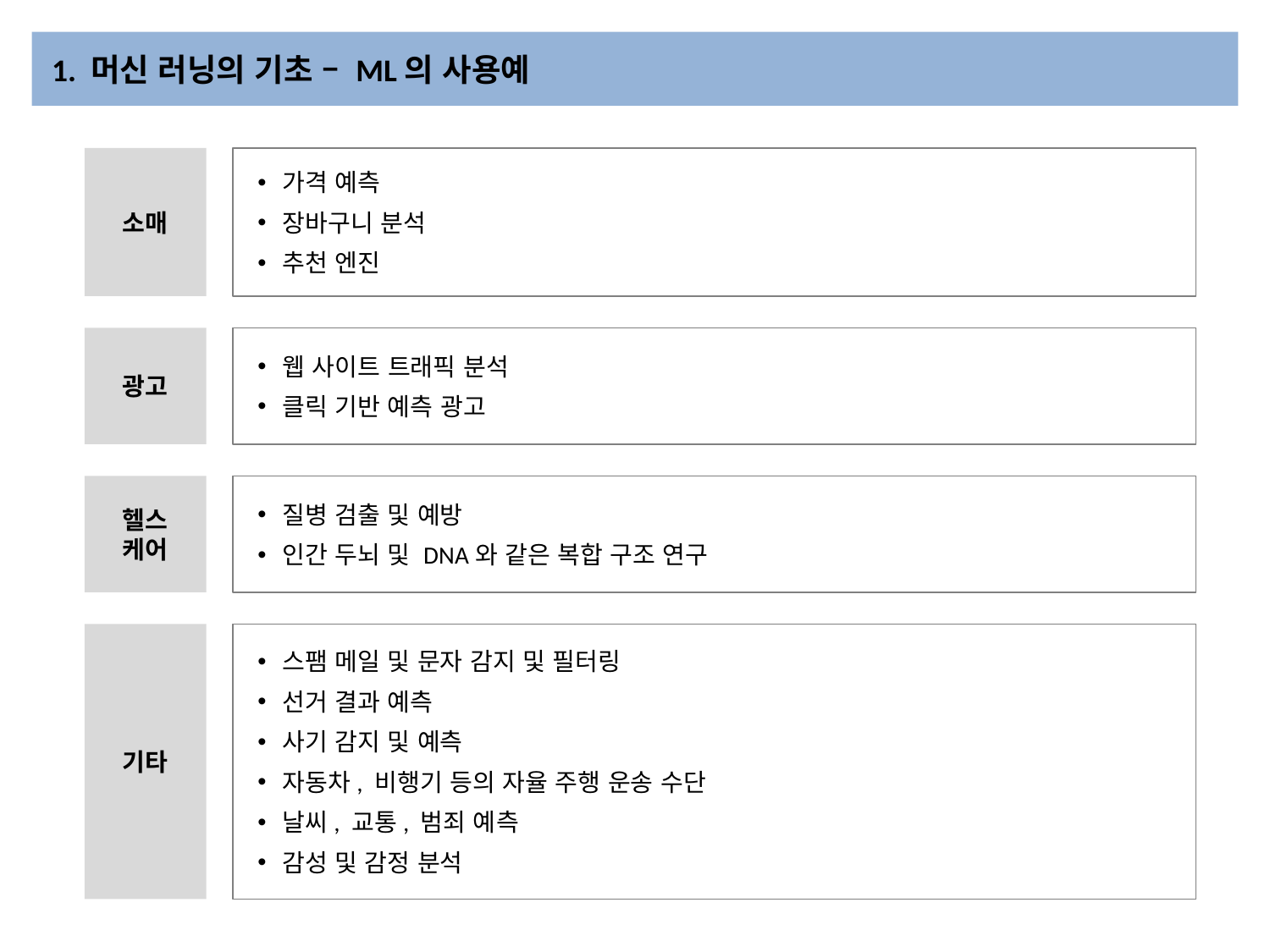

# 1. 머신 러닝의 기초 – ML의 사용예
소매
가격 예측
장바구니 분석
추천 엔진
광고
웹 사이트 트래픽 분석
클릭 기반 예측 광고
헬스
케어
질병 검출 및 예방
인간 두뇌 및 DNA와 같은 복합 구조 연구
기타
스팸 메일 및 문자 감지 및 필터링
선거 결과 예측
사기 감지 및 예측
자동차, 비행기 등의 자율 주행 운송 수단
날씨, 교통, 범죄 예측
감성 및 감정 분석